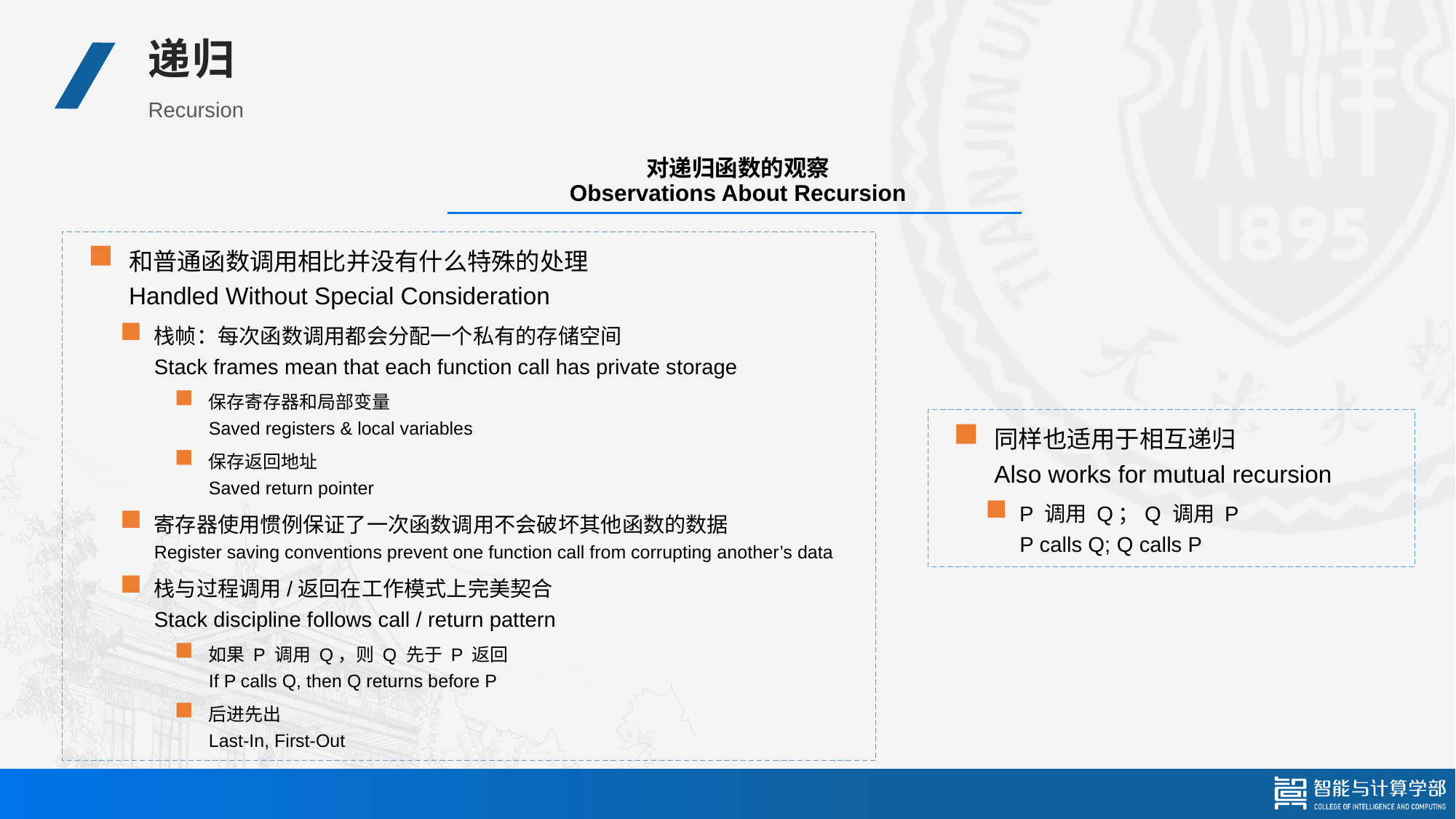

递归
Recursion
# 对递归函数的观察 Observations About Recursion
和普通函数调用相比并没有什么特殊的处理
Handled Without Special Consideration
栈帧：每次函数调用都会分配一个私有的存储空间
Stack frames mean that each function call has private storage
保存寄存器和局部变量
Saved registers & local variables
保存返回地址
Saved return pointer
寄存器使用惯例保证了一次函数调用不会破坏其他函数的数据
Register saving conventions prevent one function call from corrupting another’s data
栈与过程调用/返回在工作模式上完美契合
Stack discipline follows call / return pattern
如果 P 调用 Q，则 Q 先于 P 返回
If P calls Q, then Q returns before P
后进先出
Last-In, First-Out
同样也适用于相互递归
Also works for mutual recursion
P 调用 Q；Q 调用 P
P calls Q; Q calls P